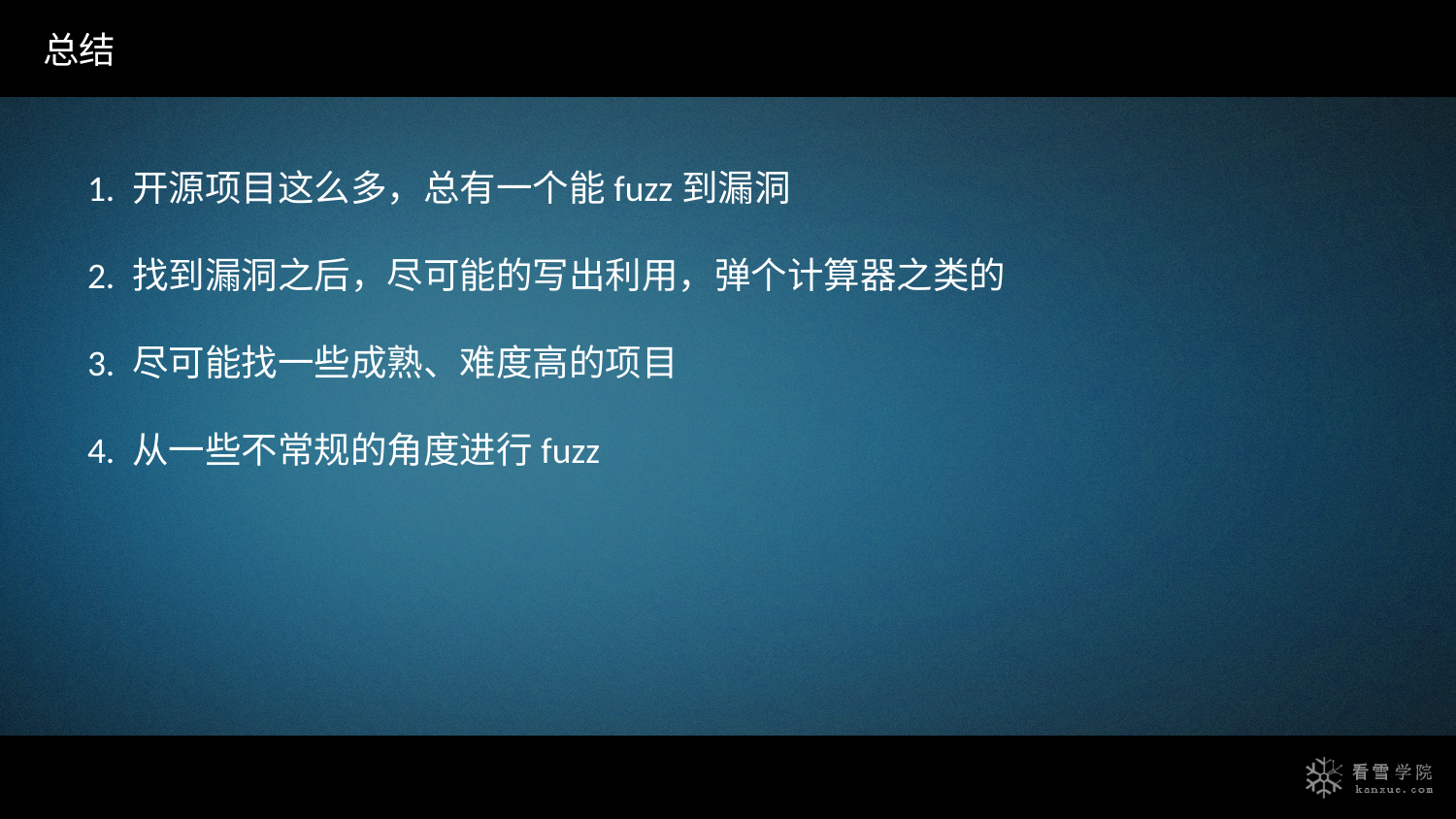

总结
1. 开源项目这么多，总有一个能fuzz到漏洞

2. 找到漏洞之后，尽可能的写出利用，弹个计算器之类的

3. 尽可能找一些成熟、难度高的项目

4. 从一些不常规的角度进行fuzz